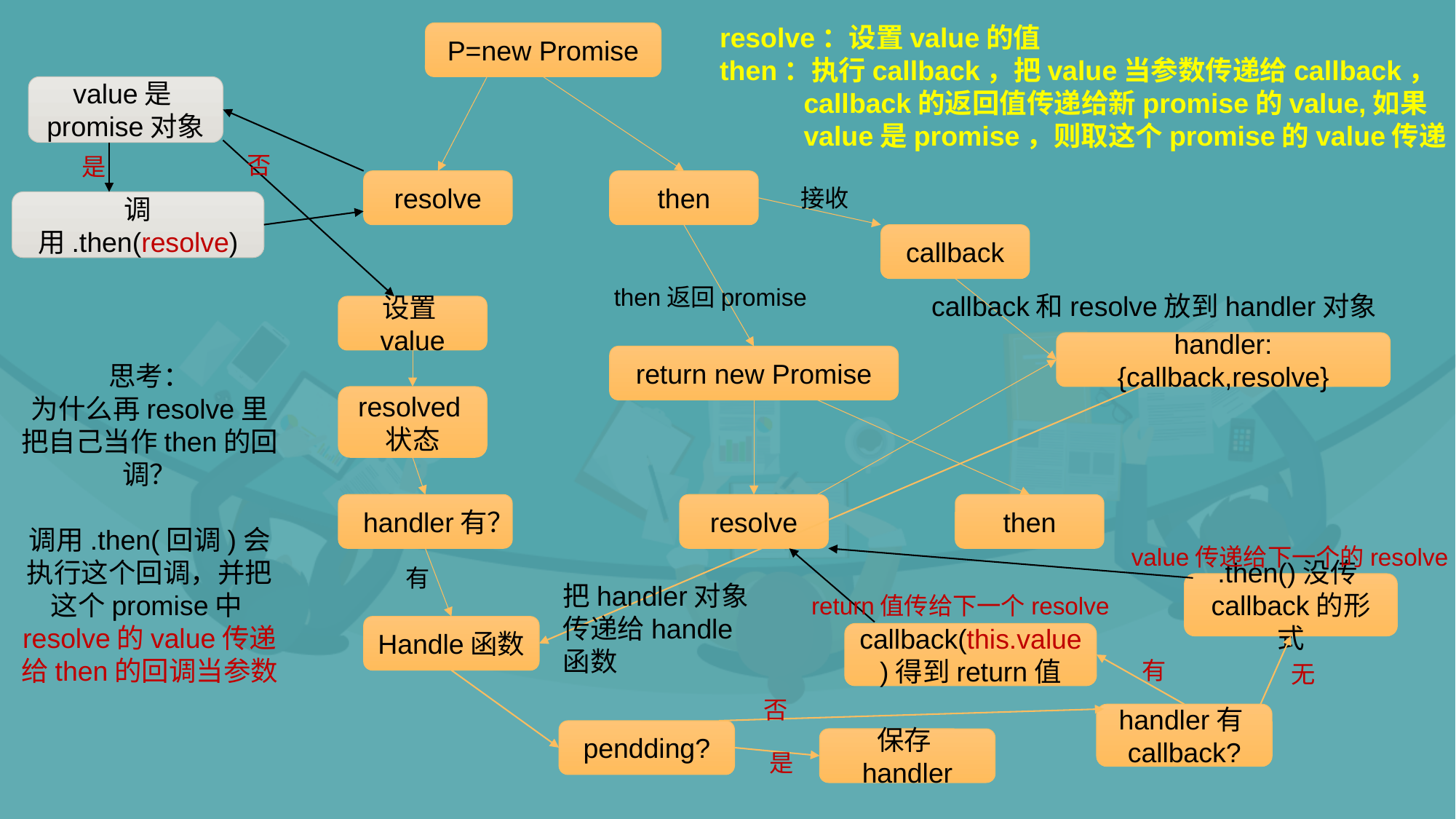

resolve：设置value的值
then：执行callback，把value当参数传递给callback，
           callback的返回值传递给新promise的value,如果
           value是promise，则取这个promise的value传递
P=new Promise
value是promise对象
否
是
resolve
then
接收
调用.then(resolve)
callback
then返回promise
callback和resolve放到handler对象
设置value
handler:{callback,resolve}
return new Promise
思考：
为什么再resolve里把自己当作then的回调？

调用.then(回调)会执行这个回调，并把这个promise中resolve的value传递给then的回调当参数

resolved状态
handler有？
resolve
then
value传递给下一个的resolve
有
把handler对象
传递给handle
函数
.then()没传callback的形式
return值传给下一个resolve
Handle函数
callback(this.value)得到return值
有
无
否
handler有callback?
pendding?
保存handler
是